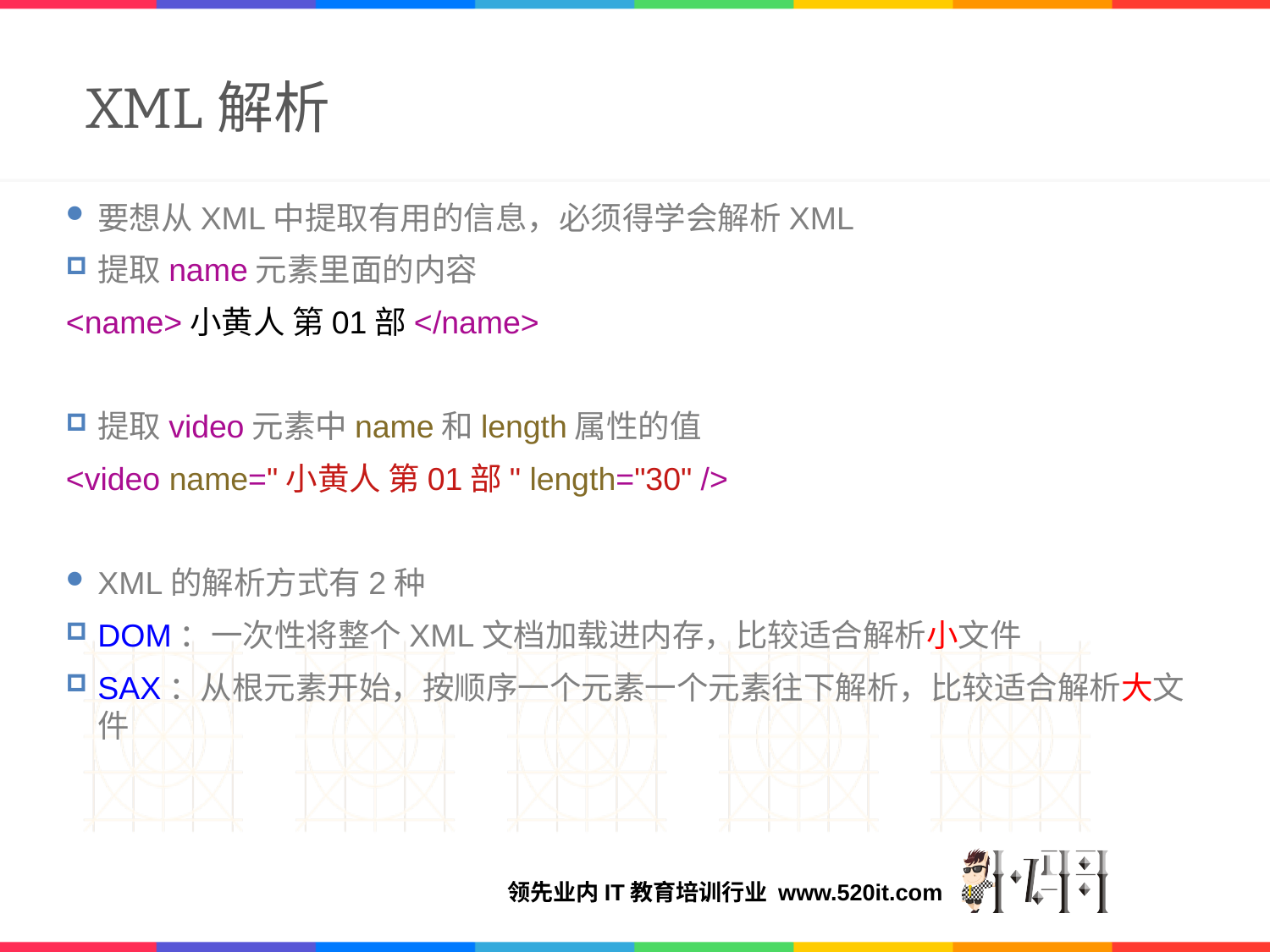

# XML解析
要想从XML中提取有用的信息，必须得学会解析XML
提取name元素里面的内容
<name>小黄人 第01部</name>

提取video元素中name和length属性的值
<video name="小黄人 第01部" length="30" />

XML的解析方式有2种
DOM：一次性将整个XML文档加载进内存，比较适合解析小文件
SAX：从根元素开始，按顺序一个元素一个元素往下解析，比较适合解析大文件